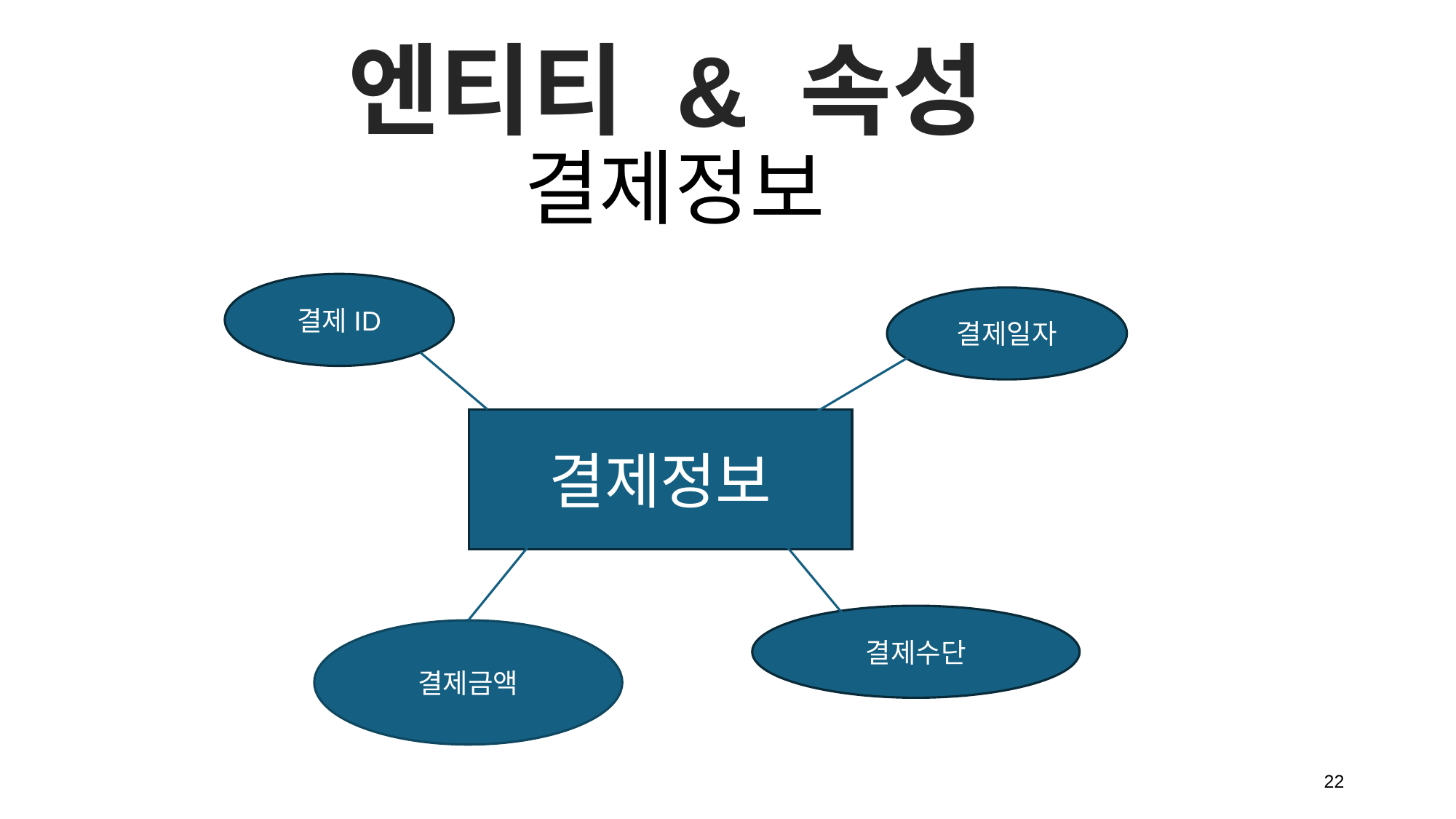

엔티티 & 속성
결제정보
결제ID
결제일자
결제정보
결제수단
결제금액
22